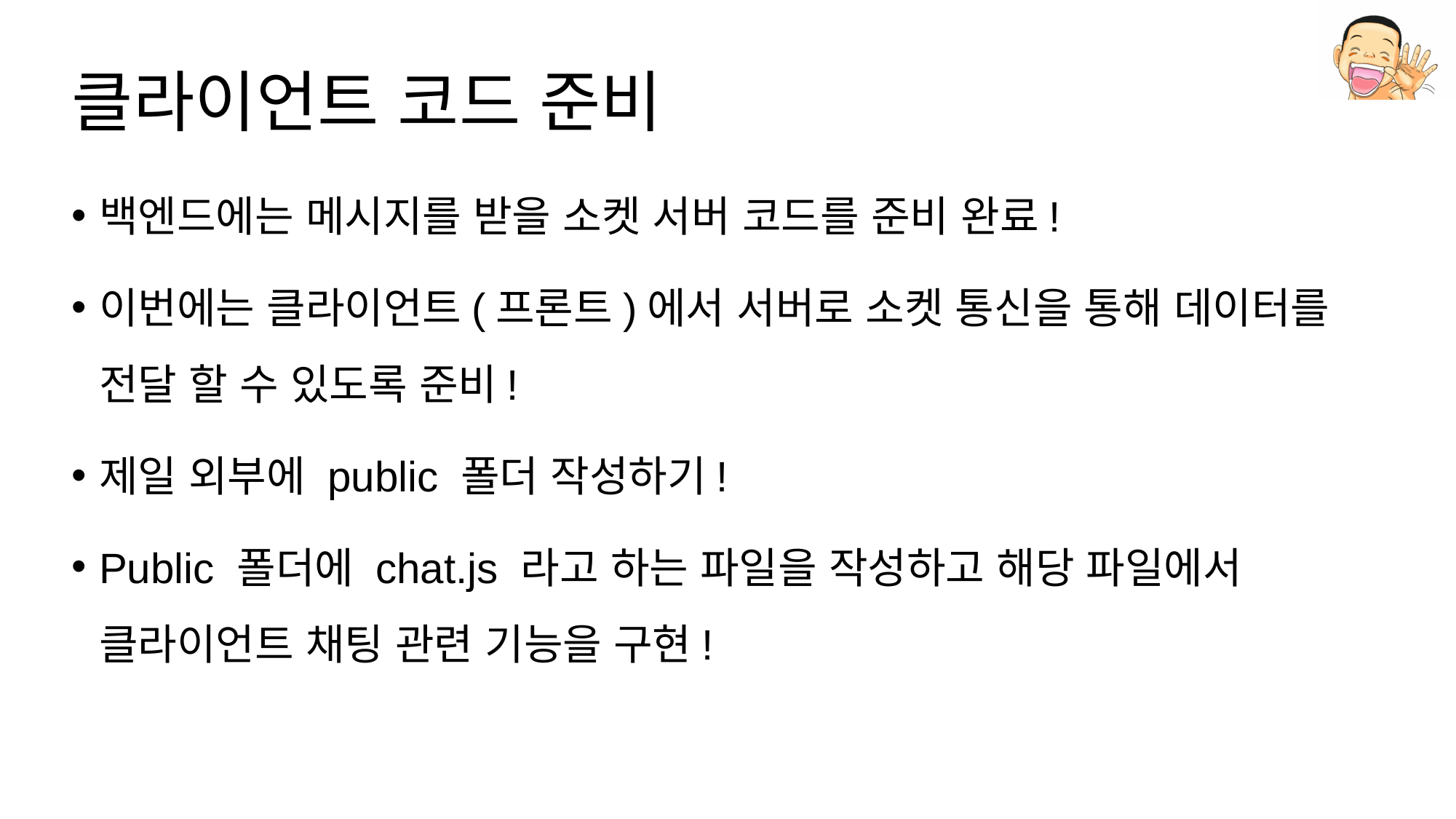

# 클라이언트 코드 준비
백엔드에는 메시지를 받을 소켓 서버 코드를 준비 완료!
이번에는 클라이언트(프론트)에서 서버로 소켓 통신을 통해 데이터를 전달 할 수 있도록 준비!
제일 외부에 public 폴더 작성하기!
Public 폴더에 chat.js 라고 하는 파일을 작성하고 해당 파일에서 클라이언트 채팅 관련 기능을 구현!